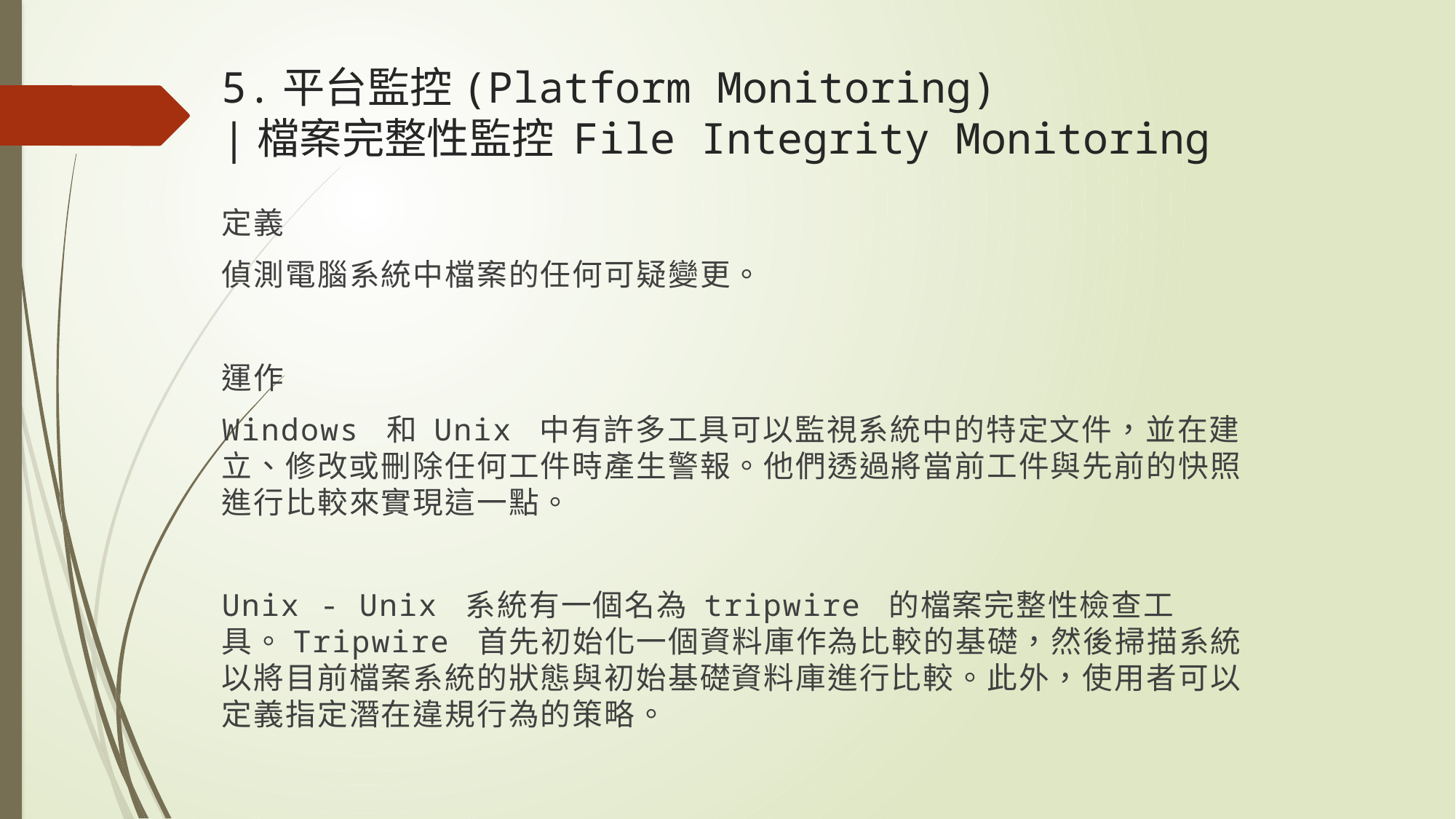

# 5.平台監控(Platform Monitoring) |檔案完整性監控 File Integrity Monitoring
定義
偵測電腦系統中檔案的任何可疑變更。

運作
Windows 和 Unix 中有許多工具可以監視系統中的特定文件，並在建立、修改或刪除任何工件時產生警報。他們透過將當前工件與先前的快照進行比較來實現這一點。

Unix - Unix 系統有一個名為 tripwire 的檔案完整性檢查工具。Tripwire 首先初始化一個資料庫作為比較的基礎，然後掃描系統以將目前檔案系統的狀態與初始基礎資料庫進行比較。此外，使用者可以定義指定潛在違規行為的策略。